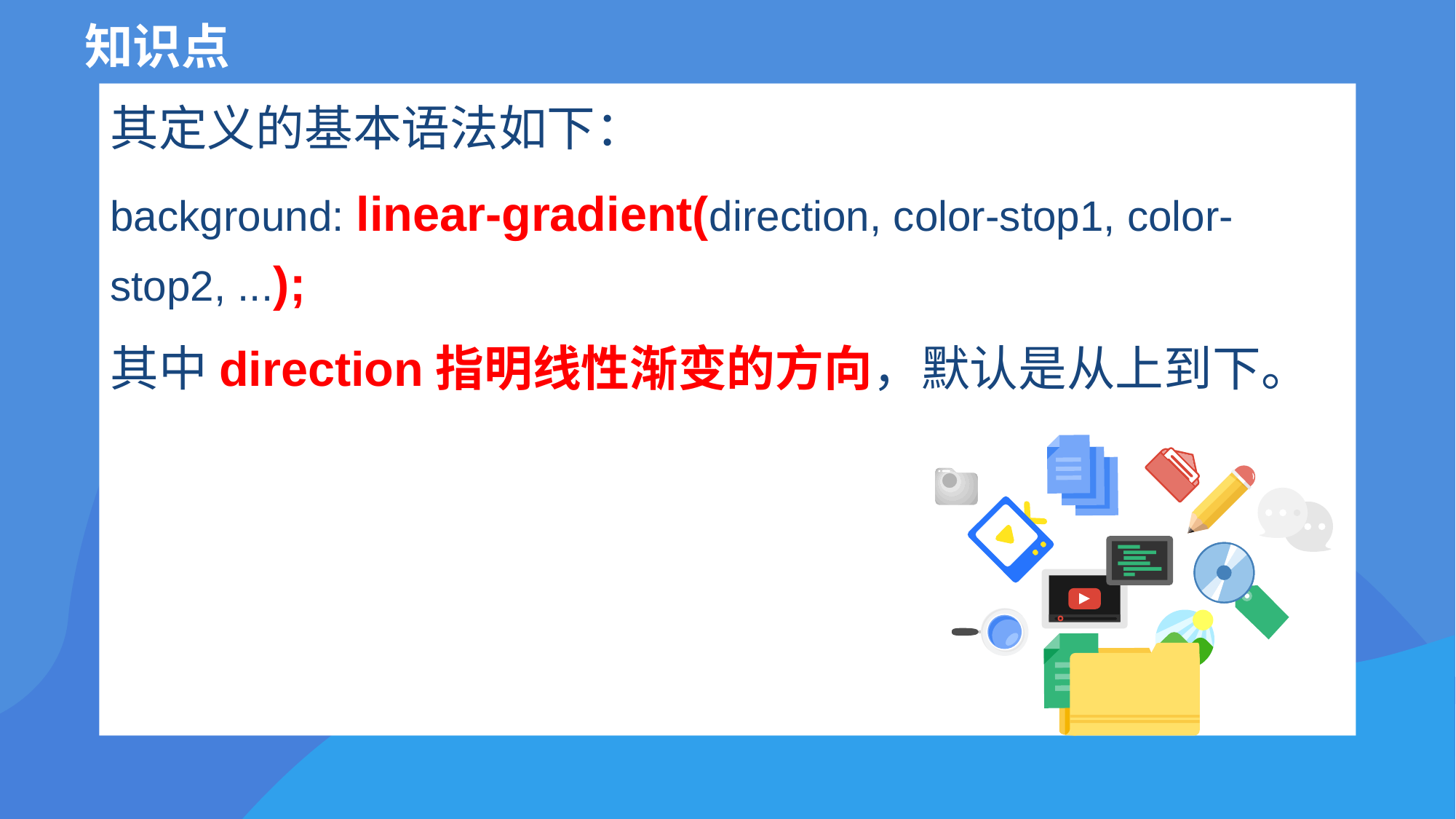

知识点
其定义的基本语法如下：
background: linear-gradient(direction, color-stop1, color-stop2, ...);
其中direction指明线性渐变的方向，默认是从上到下。